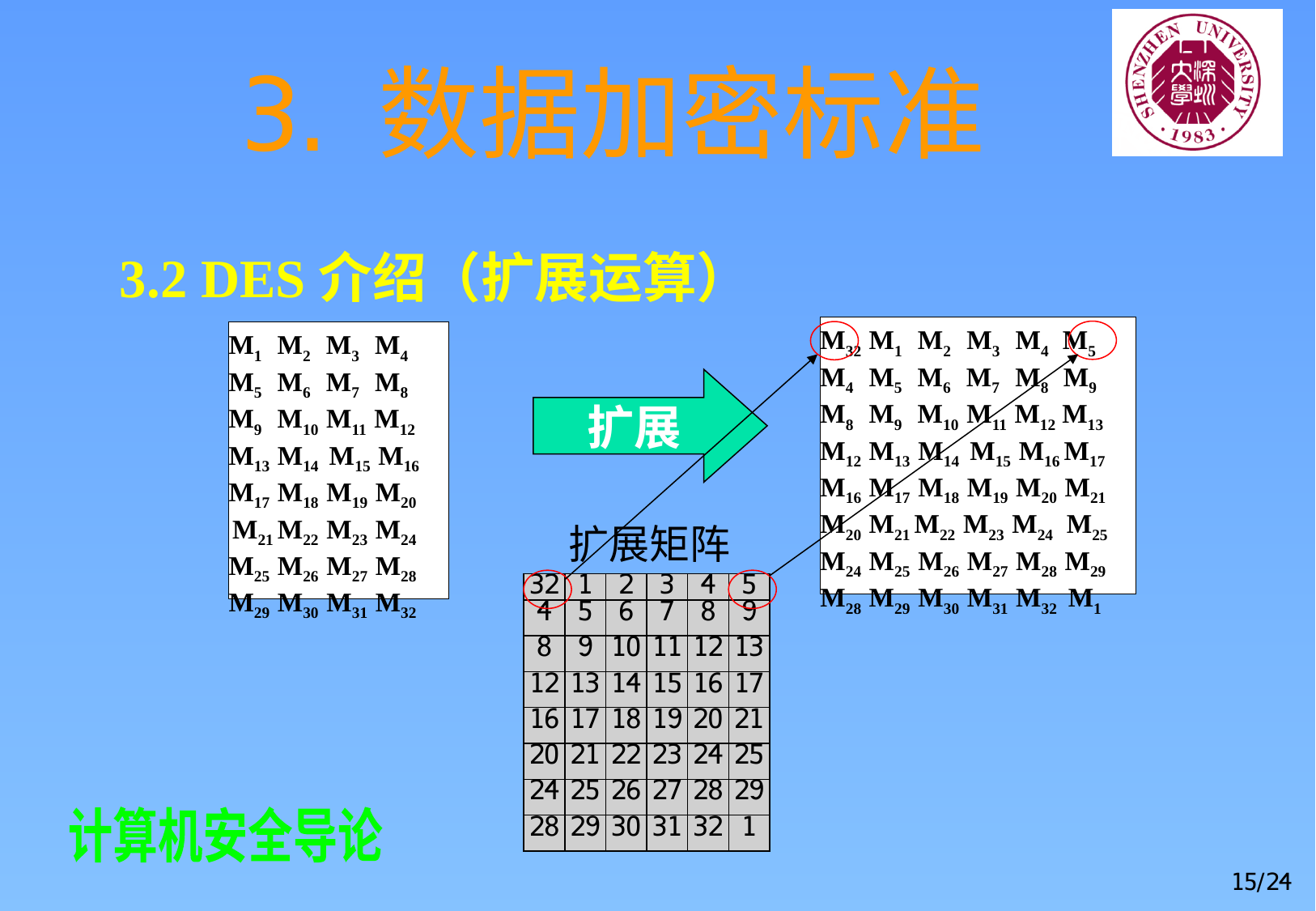

# 3. 数据加密标准
3.2 DES介绍（扩展运算）
M32  M1    M2    M3    M4    M5
M4    M5    M6    M7    M8     M9
M8    M9    M10  M11  M12  M13
M12  M13  M14  M15  M16 M17
M16  M17  M18  M19  M20  M21
M20  M21 M22  M23  M24  M25
M24  M25  M26  M27  M28  M29
M28  M29  M30  M31  M32  M1

M1    M2    M3    M4
M5    M6    M7    M8
M9    M10  M11  M12
M13  M14  M15  M16
M17  M18  M19  M20
 M21 M22  M23  M24
M25  M26  M27  M28
M29  M30  M31  M32

扩展
扩展矩阵

| 32 | 1 | 2 | 3 | 4 | 5 |
| --- | --- | --- | --- | --- | --- |
| 4 | 5 | 6 | 7 | 8 | 9 |
| 8 | 9 | 10 | 11 | 12 | 13 |
| 12 | 13 | 14 | 15 | 16 | 17 |
| 16 | 17 | 18 | 19 | 20 | 21 |
| 20 | 21 | 22 | 23 | 24 | 25 |
| 24 | 25 | 26 | 27 | 28 | 29 |
| 28 | 29 | 30 | 31 | 32 | 1 |
15/24